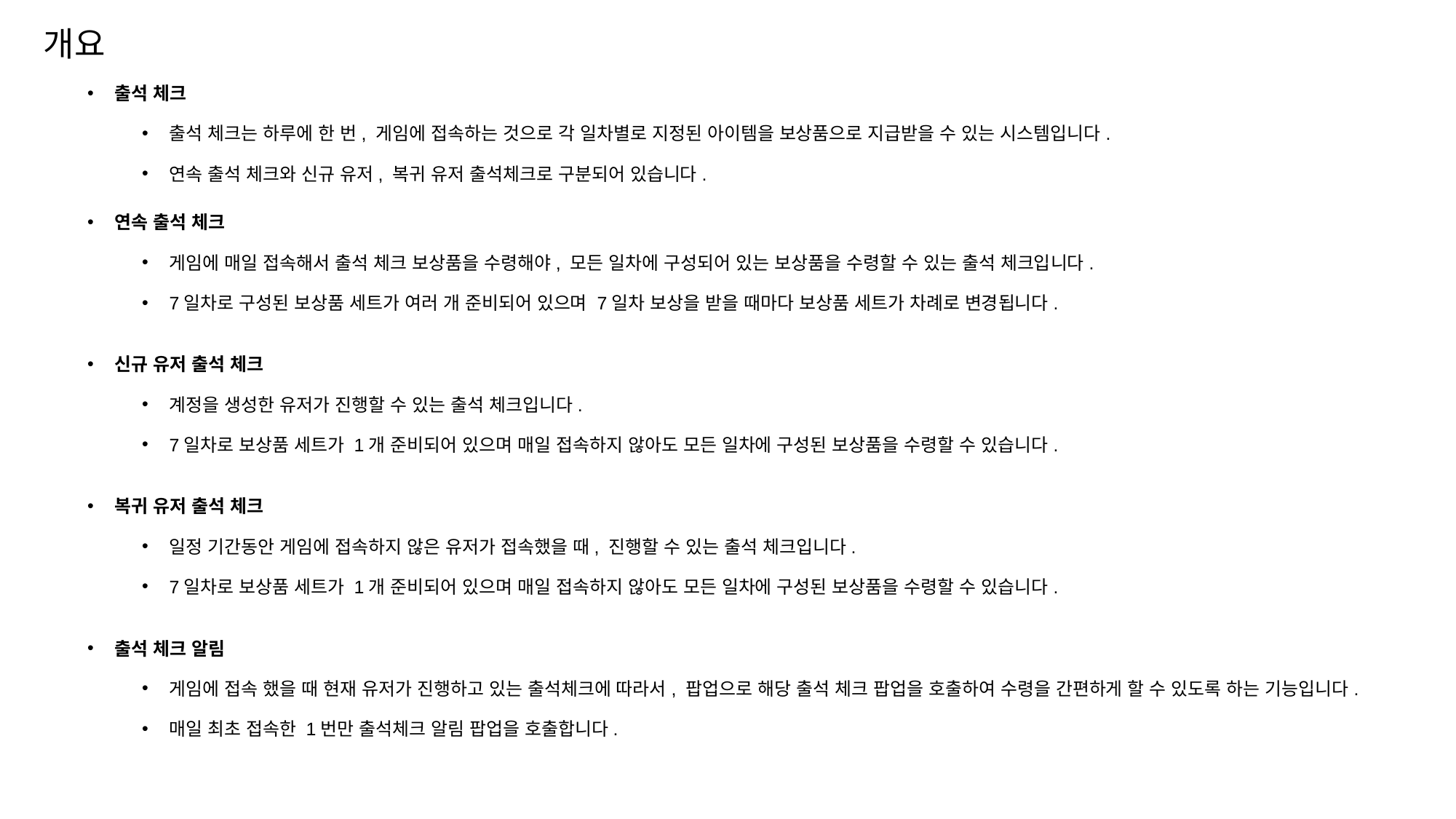

개요
출석 체크
출석 체크는 하루에 한 번, 게임에 접속하는 것으로 각 일차별로 지정된 아이템을 보상품으로 지급받을 수 있는 시스템입니다.
연속 출석 체크와 신규 유저, 복귀 유저 출석체크로 구분되어 있습니다.
연속 출석 체크
게임에 매일 접속해서 출석 체크 보상품을 수령해야, 모든 일차에 구성되어 있는 보상품을 수령할 수 있는 출석 체크입니다.
7일차로 구성된 보상품 세트가 여러 개 준비되어 있으며 7일차 보상을 받을 때마다 보상품 세트가 차례로 변경됩니다.
신규 유저 출석 체크
계정을 생성한 유저가 진행할 수 있는 출석 체크입니다.
7일차로 보상품 세트가 1개 준비되어 있으며 매일 접속하지 않아도 모든 일차에 구성된 보상품을 수령할 수 있습니다.
복귀 유저 출석 체크
일정 기간동안 게임에 접속하지 않은 유저가 접속했을 때, 진행할 수 있는 출석 체크입니다.
7일차로 보상품 세트가 1개 준비되어 있으며 매일 접속하지 않아도 모든 일차에 구성된 보상품을 수령할 수 있습니다.
출석 체크 알림
게임에 접속 했을 때 현재 유저가 진행하고 있는 출석체크에 따라서, 팝업으로 해당 출석 체크 팝업을 호출하여 수령을 간편하게 할 수 있도록 하는 기능입니다.
매일 최초 접속한 1번만 출석체크 알림 팝업을 호출합니다.